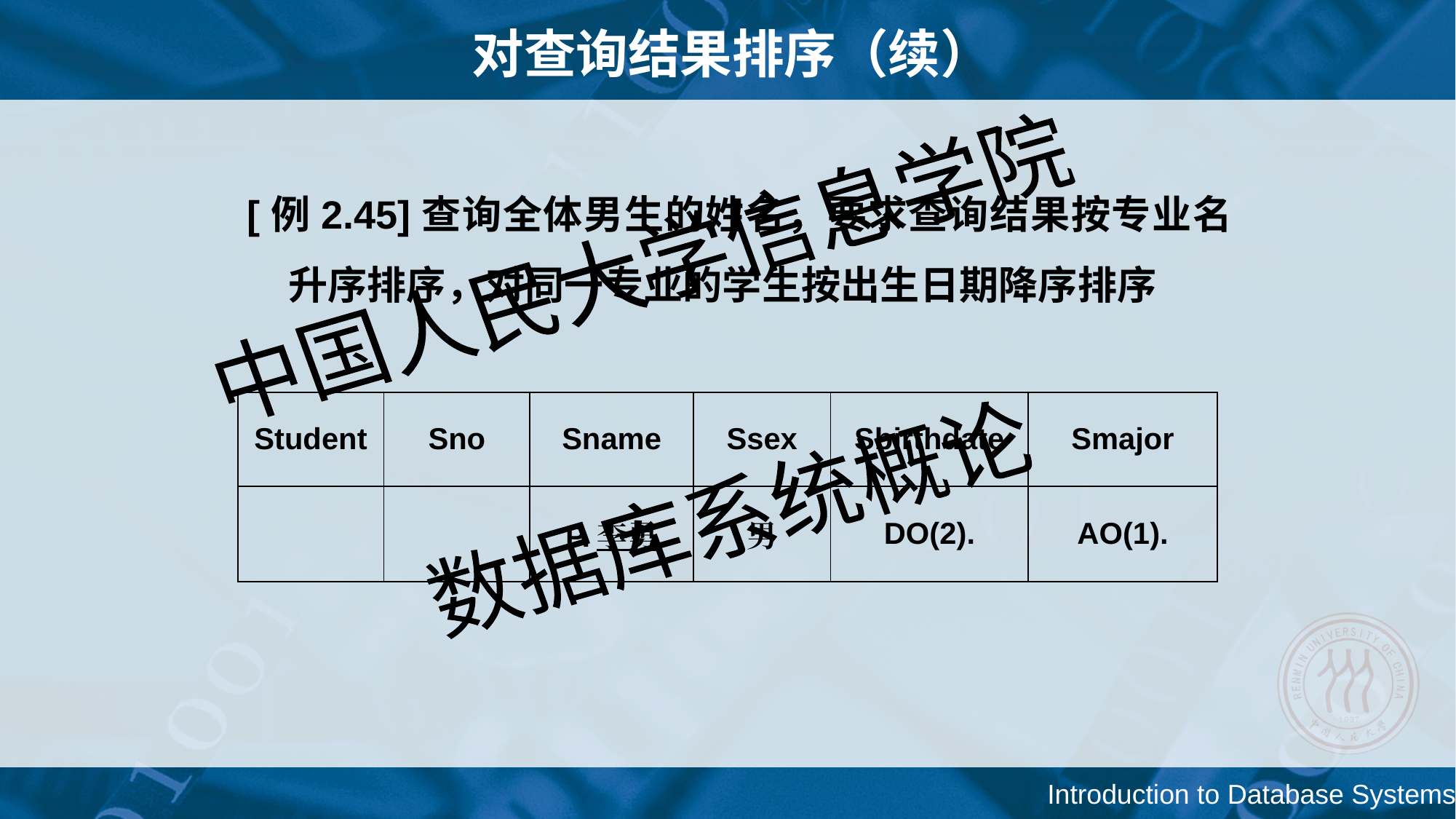

# 对查询结果排序（续）
[例2.45]查询全体男生的姓名，要求查询结果按专业名升序排序，对同一专业的学生按出生日期降序排序

| Student | Sno | Sname | Ssex | Sbirthdate | Smajor |
| --- | --- | --- | --- | --- | --- |
|  |  | P.李勇 | 男 | DO(2). | AO(1). |